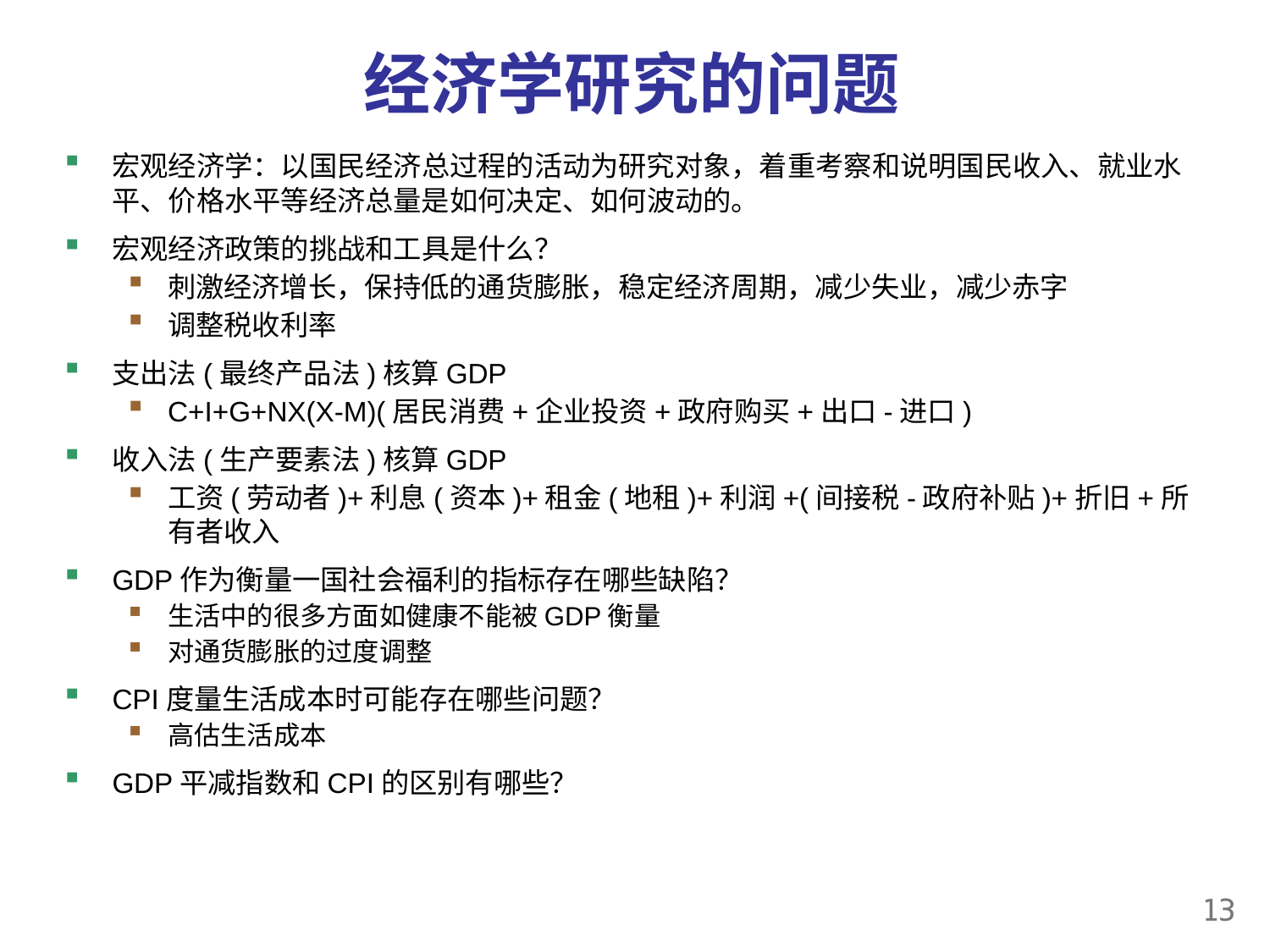

# 经济学研究的问题
宏观经济学：以国民经济总过程的活动为研究对象，着重考察和说明国民收入、就业水平、价格水平等经济总量是如何决定、如何波动的。
宏观经济政策的挑战和工具是什么？
刺激经济增长，保持低的通货膨胀，稳定经济周期，减少失业，减少赤字
调整税收利率
支出法(最终产品法)核算GDP
C+I+G+NX(X-M)(居民消费+企业投资+政府购买+出口-进口)
收入法(生产要素法)核算GDP
工资(劳动者)+利息(资本)+租金(地租)+利润+(间接税-政府补贴)+折旧+所有者收入
GDP作为衡量一国社会福利的指标存在哪些缺陷？
生活中的很多方面如健康不能被GDP衡量
对通货膨胀的过度调整
CPI度量生活成本时可能存在哪些问题？
高估生活成本
GDP平减指数和CPI的区别有哪些？

13